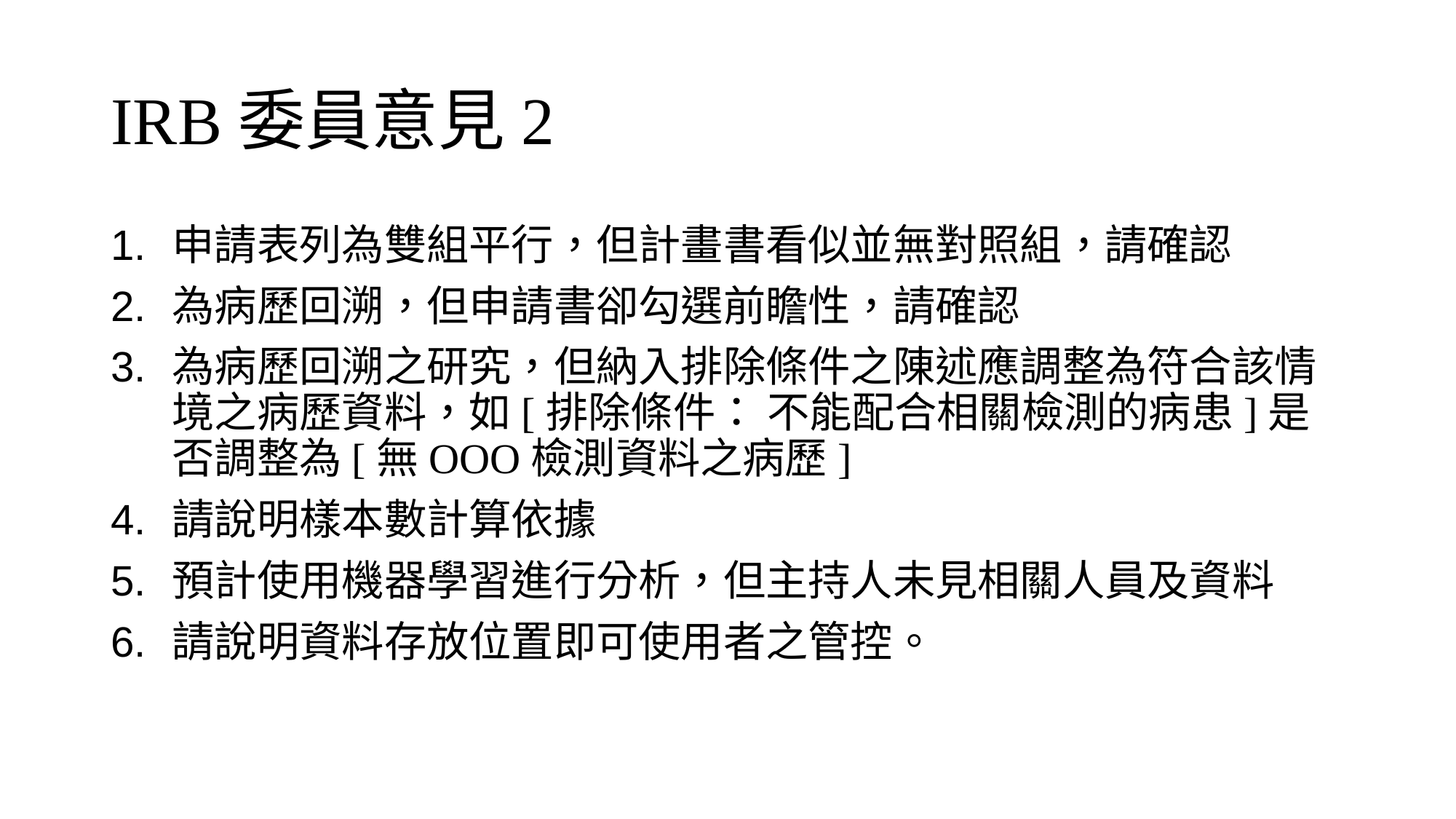

# IRB委員意見2
申請表列為雙組平行，但計畫書看似並無對照組，請確認
為病歷回溯，但申請書卻勾選前瞻性，請確認
為病歷回溯之研究，但納入排除條件之陳述應調整為符合該情境之病歷資料，如[排除條件： 不能配合相關檢測的病患]是否調整為[無OOO檢測資料之病歷]
請說明樣本數計算依據
預計使用機器學習進行分析，但主持人未見相關人員及資料
請說明資料存放位置即可使用者之管控。